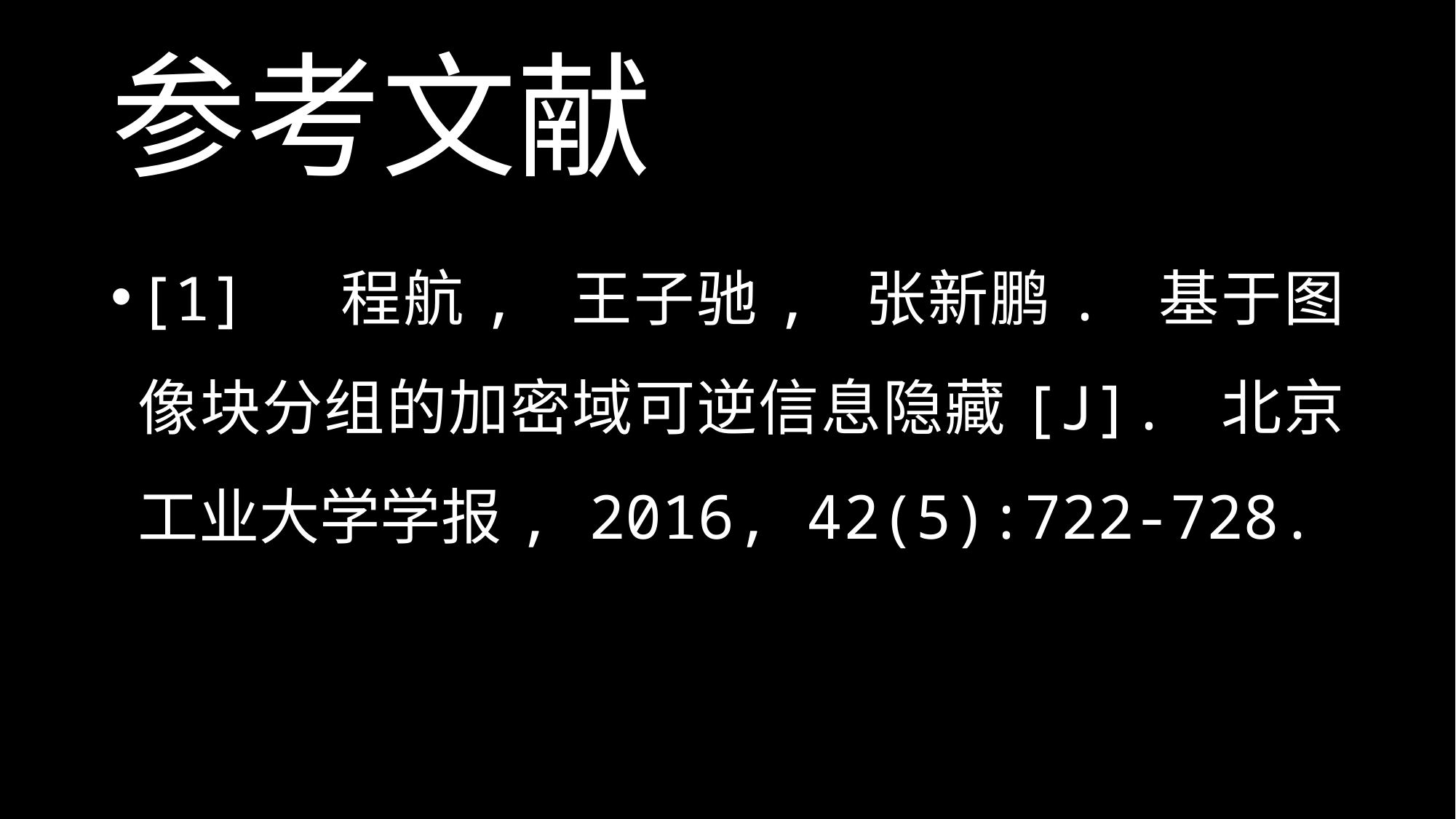

# 参考文献
[1]  程航, 王子驰, 张新鹏. 基于图像块分组的加密域可逆信息隐藏[J]. 北京工业大学学报, 2016, 42(5):722-728.